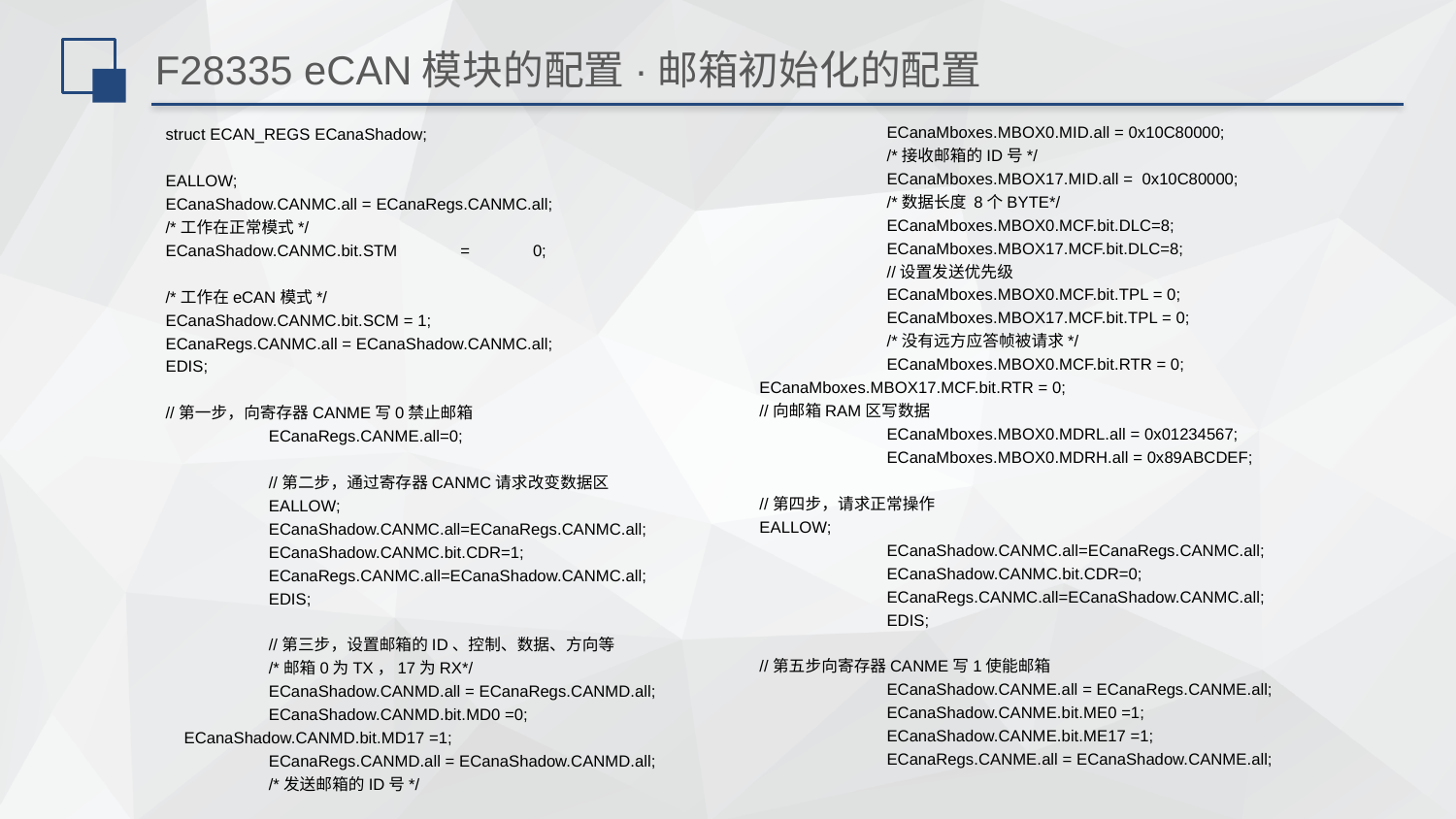

# F28335 eCAN模块的配置·邮箱初始化的配置
	ECanaMboxes.MBOX0.MID.all = 0x10C80000;
	/*接收邮箱的ID号*/
	ECanaMboxes.MBOX17.MID.all =  0x10C80000;
	/*数据长度 8个BYTE*/
	ECanaMboxes.MBOX0.MCF.bit.DLC=8;
	ECanaMboxes.MBOX17.MCF.bit.DLC=8;
	//设置发送优先级
	ECanaMboxes.MBOX0.MCF.bit.TPL = 0;
	ECanaMboxes.MBOX17.MCF.bit.TPL = 0;
	/*没有远方应答帧被请求*/
	ECanaMboxes.MBOX0.MCF.bit.RTR = 0;
    ECanaMboxes.MBOX17.MCF.bit.RTR = 0;
    //向邮箱RAM区写数据
	ECanaMboxes.MBOX0.MDRL.all = 0x01234567;
	ECanaMboxes.MBOX0.MDRH.all = 0x89ABCDEF;

    //第四步，请求正常操作
    EALLOW;
	ECanaShadow.CANMC.all=ECanaRegs.CANMC.all;
	ECanaShadow.CANMC.bit.CDR=0;
	ECanaRegs.CANMC.all=ECanaShadow.CANMC.all;
	EDIS;

    //第五步向寄存器CANME写1使能邮箱
	ECanaShadow.CANME.all = ECanaRegs.CANME.all;
	ECanaShadow.CANME.bit.ME0 =1;
	ECanaShadow.CANME.bit.ME17 =1;
	ECanaRegs.CANME.all = ECanaShadow.CANME.all;
struct ECAN_REGS ECanaShadow;

EALLOW;
ECanaShadow.CANMC.all = ECanaRegs.CANMC.all;
/*工作在正常模式*/
ECanaShadow.CANMC.bit.STM = 0;
/*工作在eCAN模式*/
ECanaShadow.CANMC.bit.SCM = 1;
ECanaRegs.CANMC.all = ECanaShadow.CANMC.all;
EDIS;

//第一步，向寄存器CANME写0禁止邮箱
	ECanaRegs.CANME.all=0;

	//第二步，通过寄存器CANMC请求改变数据区
	EALLOW;
	ECanaShadow.CANMC.all=ECanaRegs.CANMC.all;
	ECanaShadow.CANMC.bit.CDR=1;
	ECanaRegs.CANMC.all=ECanaShadow.CANMC.all;
	EDIS;

	//第三步，设置邮箱的ID、控制、数据、方向等
	/*邮箱0为TX，17为RX*/
	ECanaShadow.CANMD.all = ECanaRegs.CANMD.all;
	ECanaShadow.CANMD.bit.MD0 =0;
    ECanaShadow.CANMD.bit.MD17 =1;
	ECanaRegs.CANMD.all = ECanaShadow.CANMD.all;
	/*发送邮箱的ID号*/